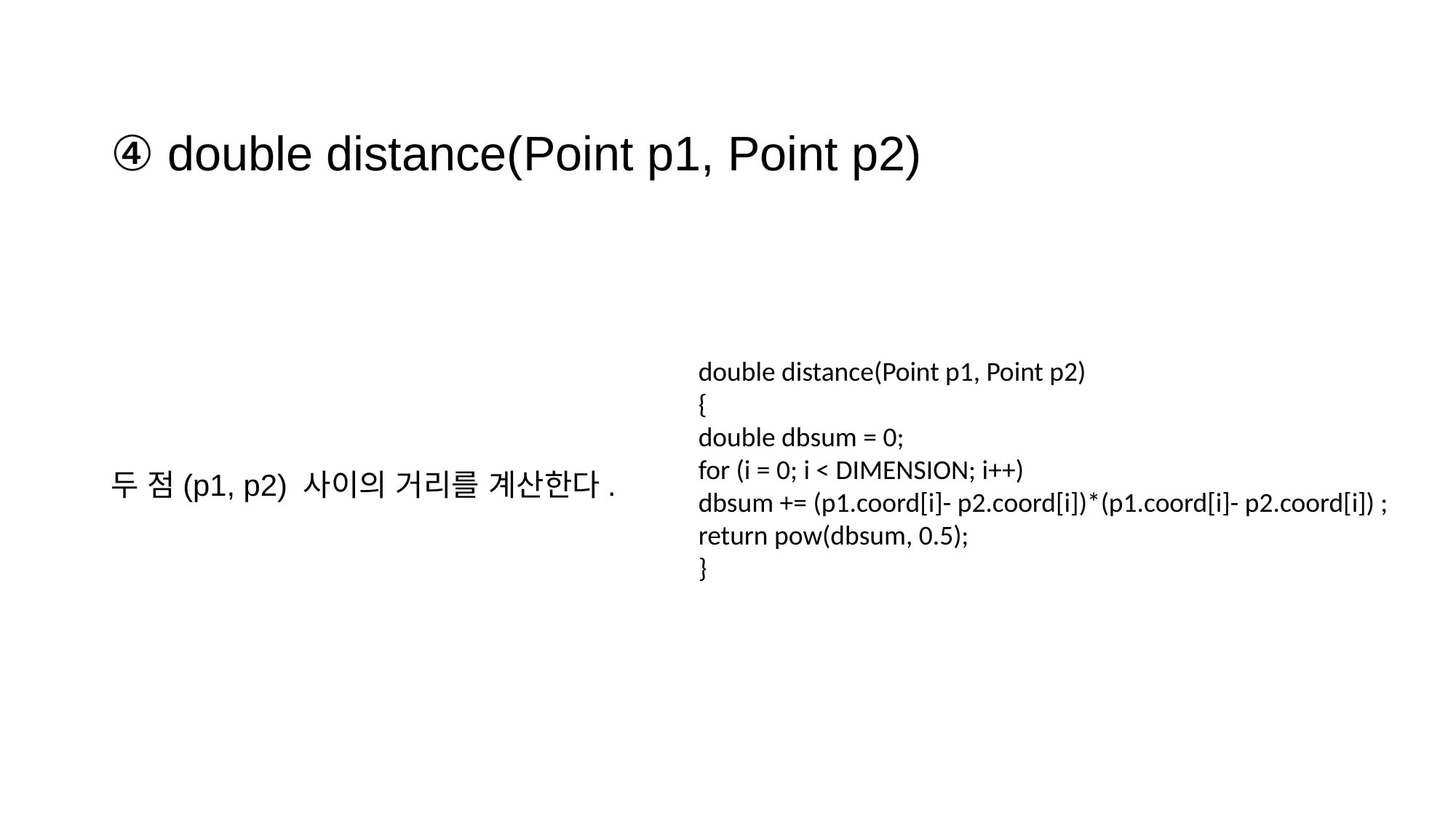

# ④ double distance(Point p1, Point p2)
double distance(Point p1, Point p2)
{
double dbsum = 0;
for (i = 0; i < DIMENSION; i++)
dbsum += (p1.coord[i]- p2.coord[i])*(p1.coord[i]- p2.coord[i]) ;
return pow(dbsum, 0.5);
}
두 점(p1, p2) 사이의 거리를 계산한다.